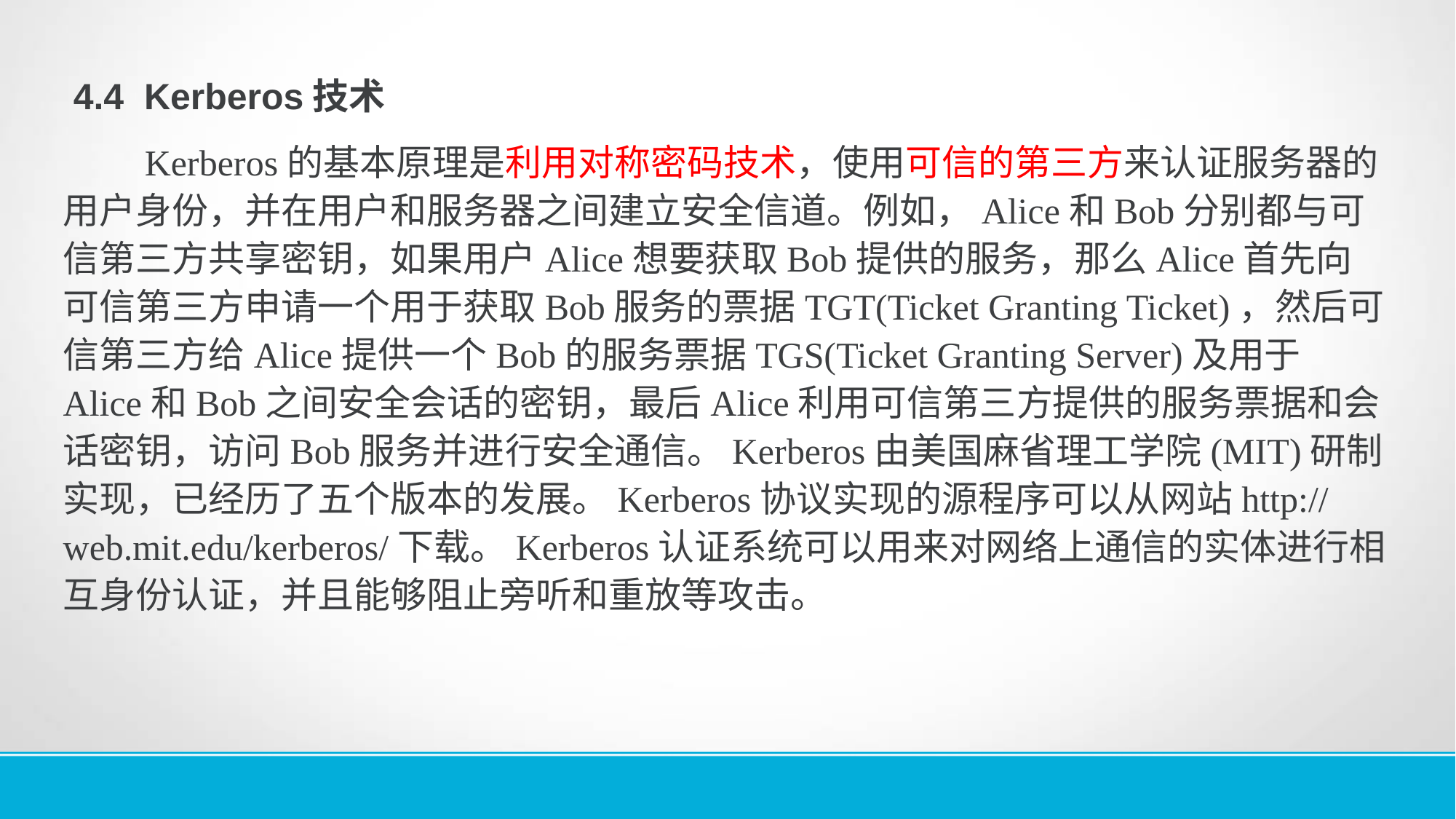

4.4  Kerberos技术
　　Kerberos的基本原理是利用对称密码技术，使用可信的第三方来认证服务器的用户身份，并在用户和服务器之间建立安全信道。例如，Alice和Bob分别都与可信第三方共享密钥，如果用户Alice想要获取Bob提供的服务，那么Alice首先向可信第三方申请一个用于获取Bob服务的票据TGT(Ticket Granting Ticket)，然后可信第三方给Alice提供一个Bob的服务票据TGS(Ticket Granting Server)及用于Alice和Bob之间安全会话的密钥，最后Alice利用可信第三方提供的服务票据和会话密钥，访问Bob服务并进行安全通信。Kerberos由美国麻省理工学院(MIT)研制实现，已经历了五个版本的发展。Kerberos协议实现的源程序可以从网站http://web.mit.edu/kerberos/下载。Kerberos认证系统可以用来对网络上通信的实体进行相互身份认证，并且能够阻止旁听和重放等攻击。